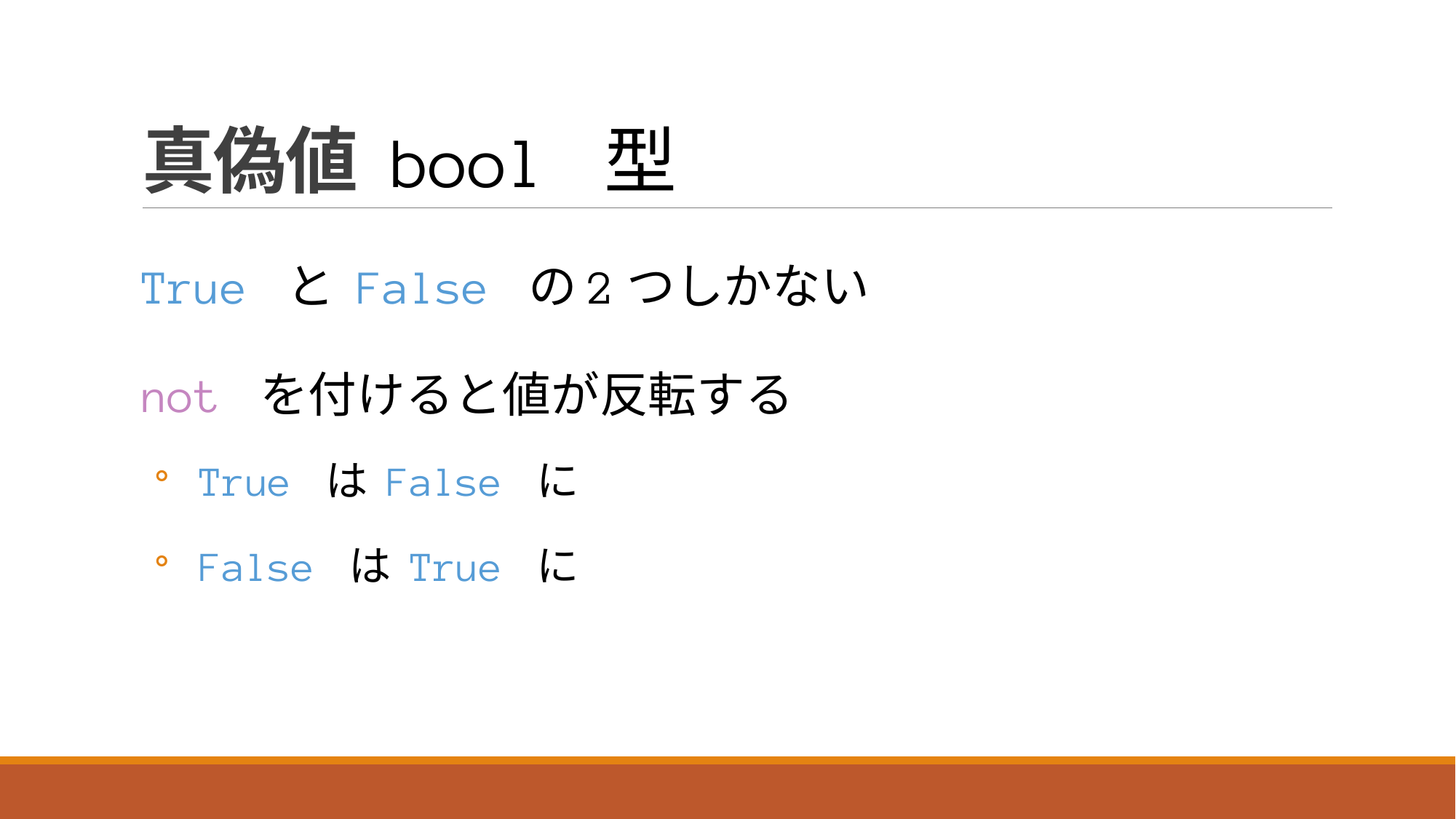

# 真偽値 bool 型
True と False の2つしかない
not を付けると値が反転する
 True は False に
 False は True に